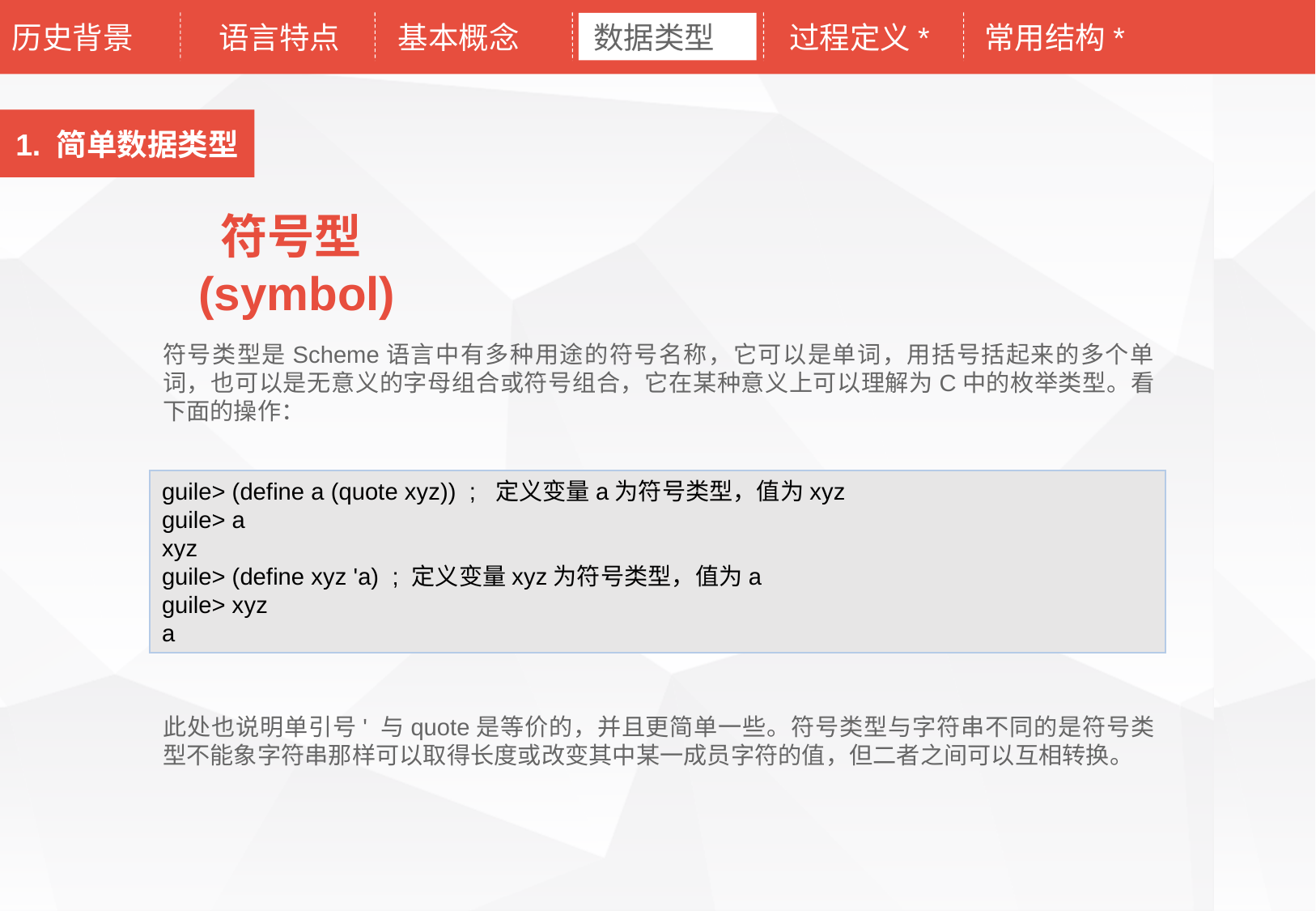

历史背景

语言特点

基本概念

数据类型

过程定义*

常用结构*

1. 简单数据类型
符号型(symbol)
符号类型是Scheme语言中有多种用途的符号名称，它可以是单词，用括号括起来的多个单词，也可以是无意义的字母组合或符号组合，它在某种意义上可以理解为C中的枚举类型。看下面的操作：
guile> (define a (quote xyz))  ;  定义变量a为符号类型，值为xyz
guile> a
xyz
guile> (define xyz 'a)  ; 定义变量xyz为符号类型，值为a
guile> xyz
a
此处也说明单引号' 与quote是等价的，并且更简单一些。符号类型与字符串不同的是符号类型不能象字符串那样可以取得长度或改变其中某一成员字符的值，但二者之间可以互相转换。